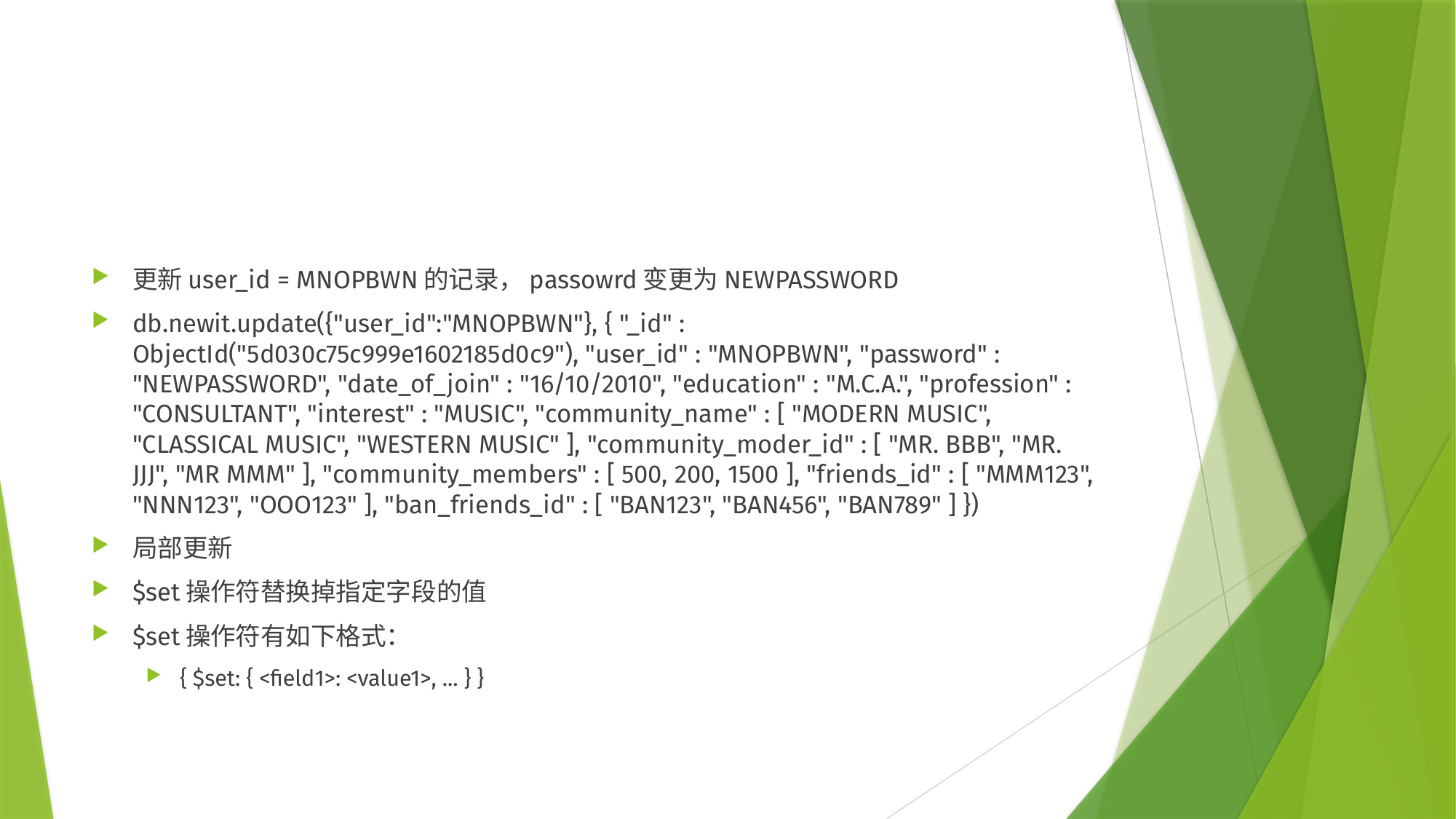

#
更新user_id = MNOPBWN的记录，passowrd变更为NEWPASSWORD
db.newit.update({"user_id":"MNOPBWN"}, { "_id" : ObjectId("5d030c75c999e1602185d0c9"), "user_id" : "MNOPBWN", "password" : "NEWPASSWORD", "date_of_join" : "16/10/2010", "education" : "M.C.A.", "profession" : "CONSULTANT", "interest" : "MUSIC", "community_name" : [ "MODERN MUSIC", "CLASSICAL MUSIC", "WESTERN MUSIC" ], "community_moder_id" : [ "MR. BBB", "MR. JJJ", "MR MMM" ], "community_members" : [ 500, 200, 1500 ], "friends_id" : [ "MMM123", "NNN123", "OOO123" ], "ban_friends_id" : [ "BAN123", "BAN456", "BAN789" ] })
局部更新
$set操作符替换掉指定字段的值
$set操作符有如下格式：
{ $set: { <field1>: <value1>, ... } }